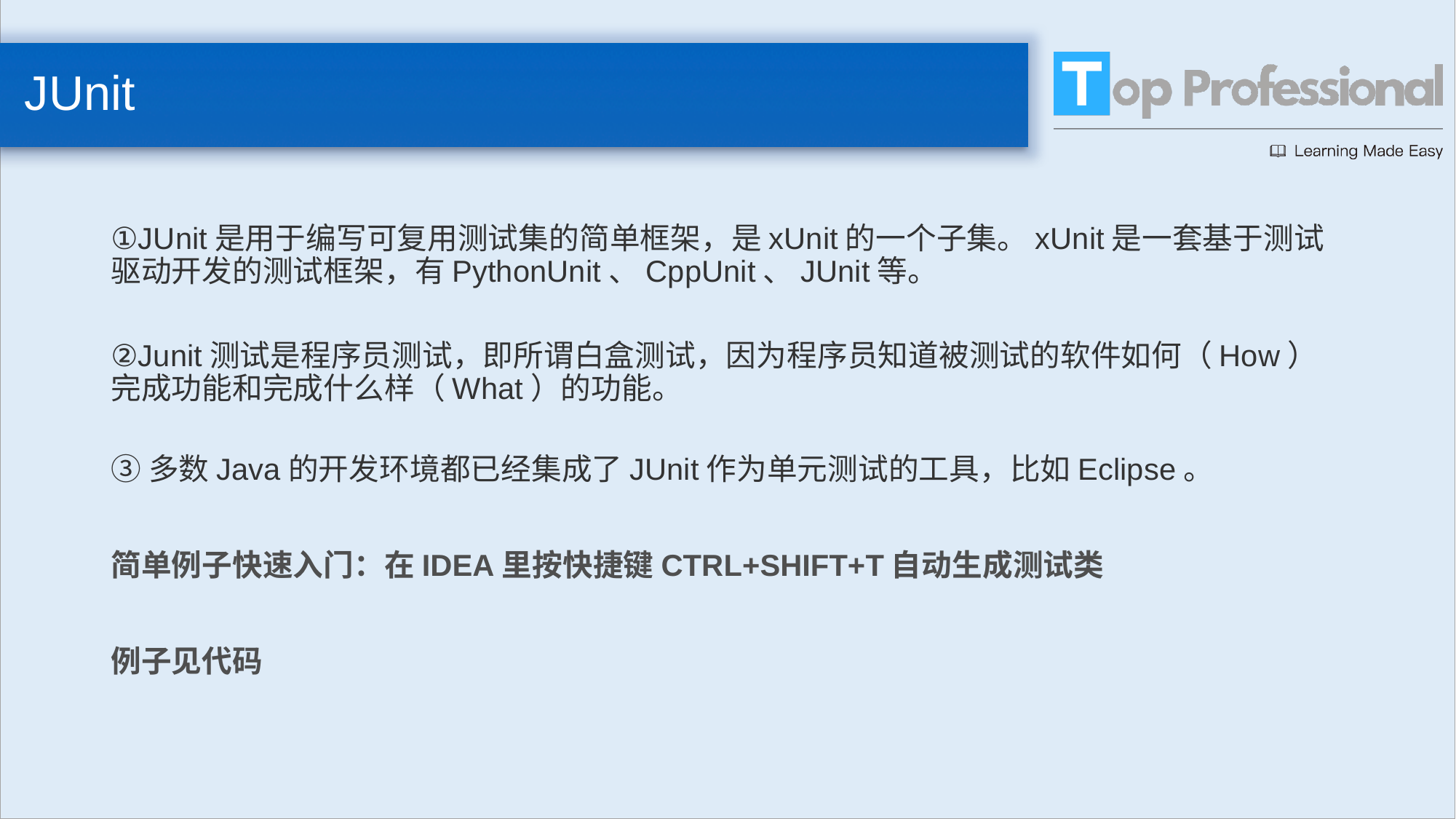

# JUnit
①JUnit是用于编写可复用测试集的简单框架，是xUnit的一个子集。xUnit是一套基于测试驱动开发的测试框架，有PythonUnit、CppUnit、JUnit等。
②Junit测试是程序员测试，即所谓白盒测试，因为程序员知道被测试的软件如何（How）完成功能和完成什么样（What）的功能。
③多数Java的开发环境都已经集成了JUnit作为单元测试的工具，比如Eclipse。

简单例子快速入门：在IDEA里按快捷键CTRL+SHIFT+T自动生成测试类

例子见代码